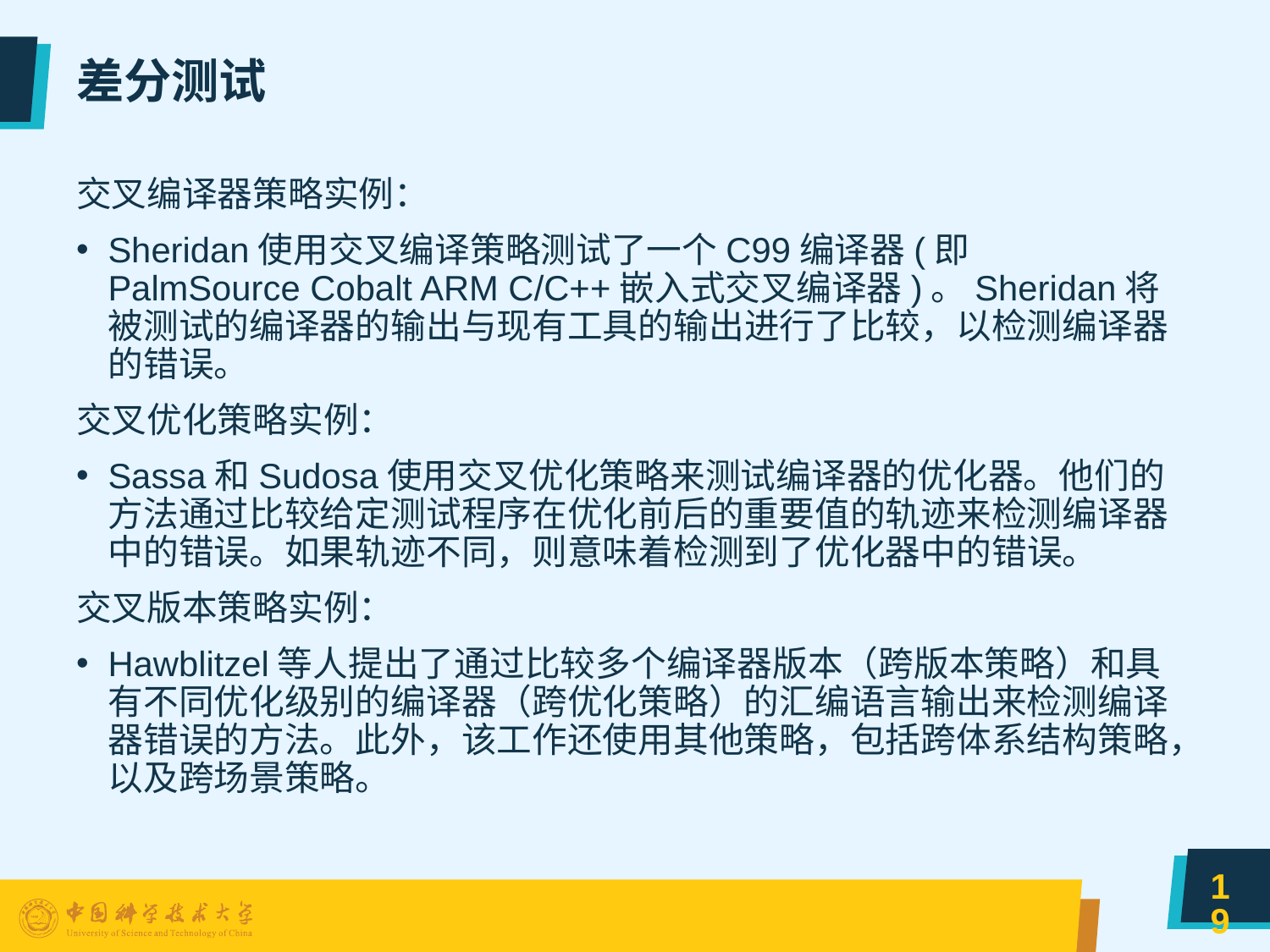

# 差分测试
交叉编译器策略实例：
Sheridan使用交叉编译策略测试了一个C99编译器(即PalmSource Cobalt ARM C/C++嵌入式交叉编译器)。Sheridan将被测试的编译器的输出与现有工具的输出进行了比较，以检测编译器的错误。
交叉优化策略实例：
Sassa和Sudosa使用交叉优化策略来测试编译器的优化器。他们的方法通过比较给定测试程序在优化前后的重要值的轨迹来检测编译器中的错误。如果轨迹不同，则意味着检测到了优化器中的错误。
交叉版本策略实例：
Hawblitzel等人提出了通过比较多个编译器版本（跨版本策略）和具有不同优化级别的编译器（跨优化策略）的汇编语言输出来检测编译器错误的方法。此外，该工作还使用其他策略，包括跨体系结构策略，以及跨场景策略。

19